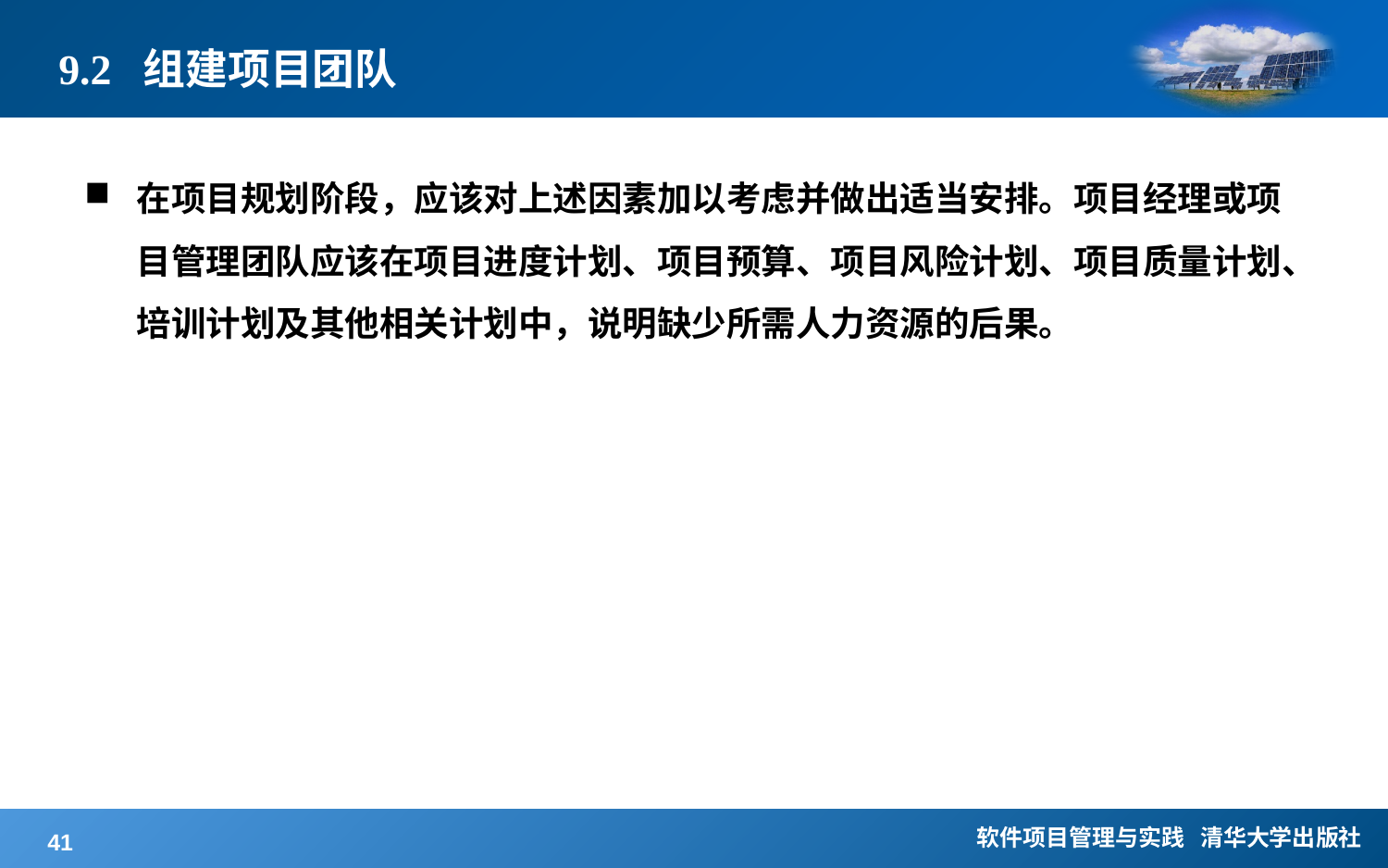

# 9.2  组建项目团队
在项目规划阶段，应该对上述因素加以考虑并做出适当安排。项目经理或项目管理团队应该在项目进度计划、项目预算、项目风险计划、项目质量计划、培训计划及其他相关计划中，说明缺少所需人力资源的后果。